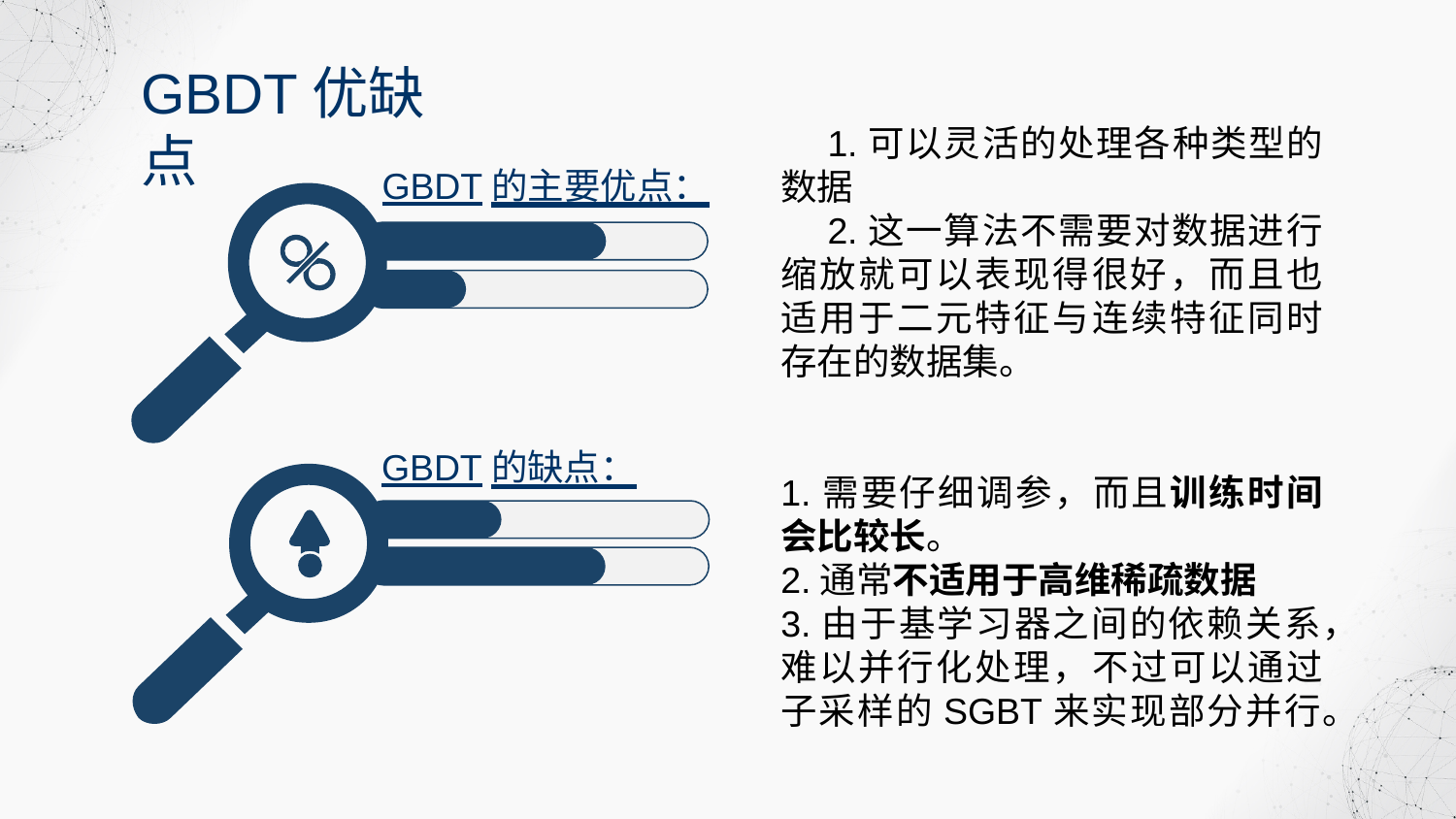

GBDT优缺点
　1.可以灵活的处理各种类型的数据
　2.这一算法不需要对数据进行缩放就可以表现得很好，而且也适用于二元特征与连续特征同时存在的数据集。

1.需要仔细调参，而且训练时间会比较长。
2.通常不适用于高维稀疏数据
3.由于基学习器之间的依赖关系，难以并行化处理，不过可以通过子采样的SGBT来实现部分并行。
GBDT的主要优点：

GBDT的缺点：